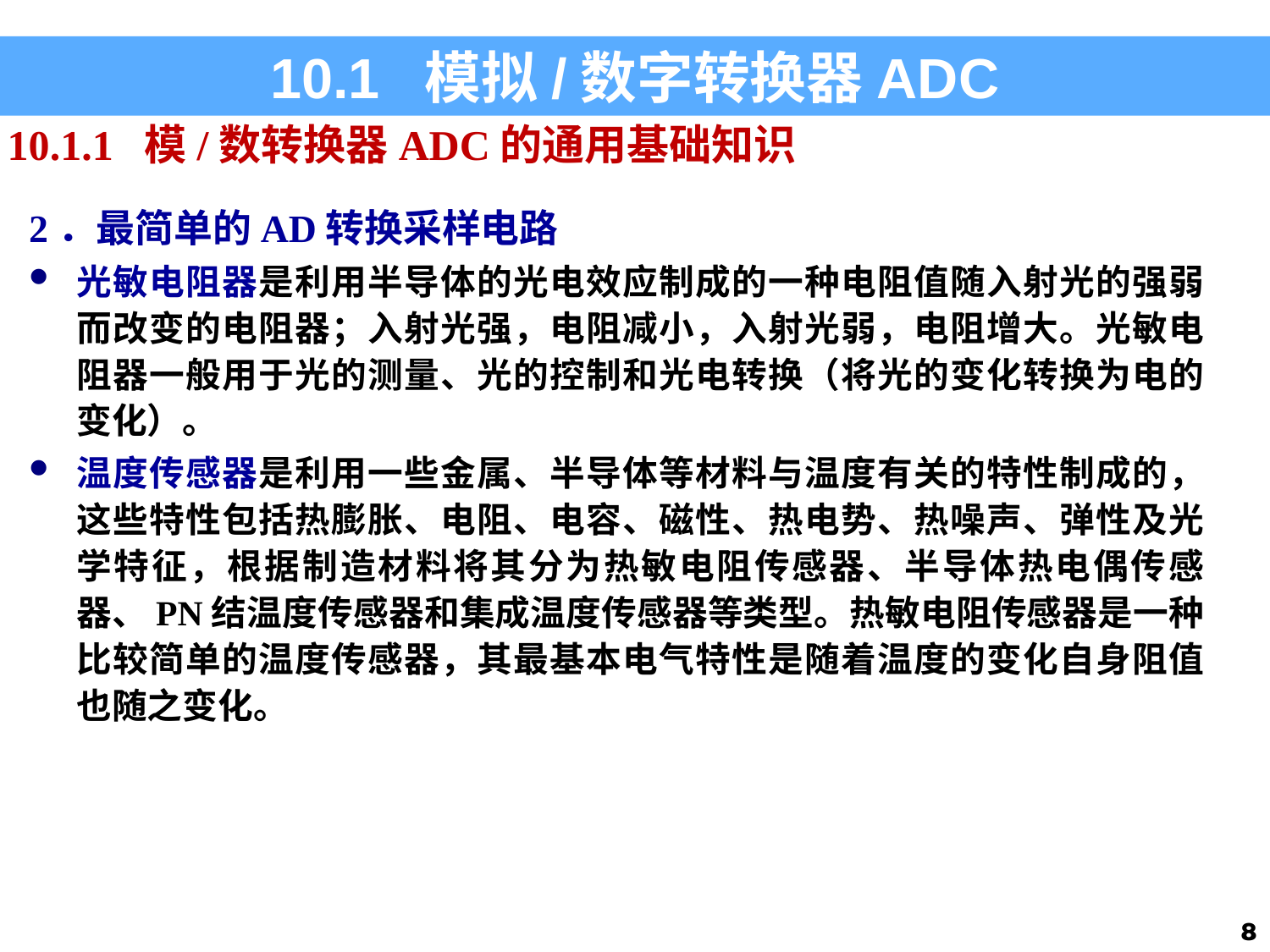

10.1  模拟/数字转换器ADC
10.1.1  模/数转换器ADC的通用基础知识
2．最简单的AD转换采样电路
光敏电阻器是利用半导体的光电效应制成的一种电阻值随入射光的强弱而改变的电阻器；入射光强，电阻减小，入射光弱，电阻增大。光敏电阻器一般用于光的测量、光的控制和光电转换（将光的变化转换为电的变化）。
温度传感器是利用一些金属、半导体等材料与温度有关的特性制成的，这些特性包括热膨胀、电阻、电容、磁性、热电势、热噪声、弹性及光学特征，根据制造材料将其分为热敏电阻传感器、半导体热电偶传感器、PN结温度传感器和集成温度传感器等类型。热敏电阻传感器是一种比较简单的温度传感器，其最基本电气特性是随着温度的变化自身阻值也随之变化。
8